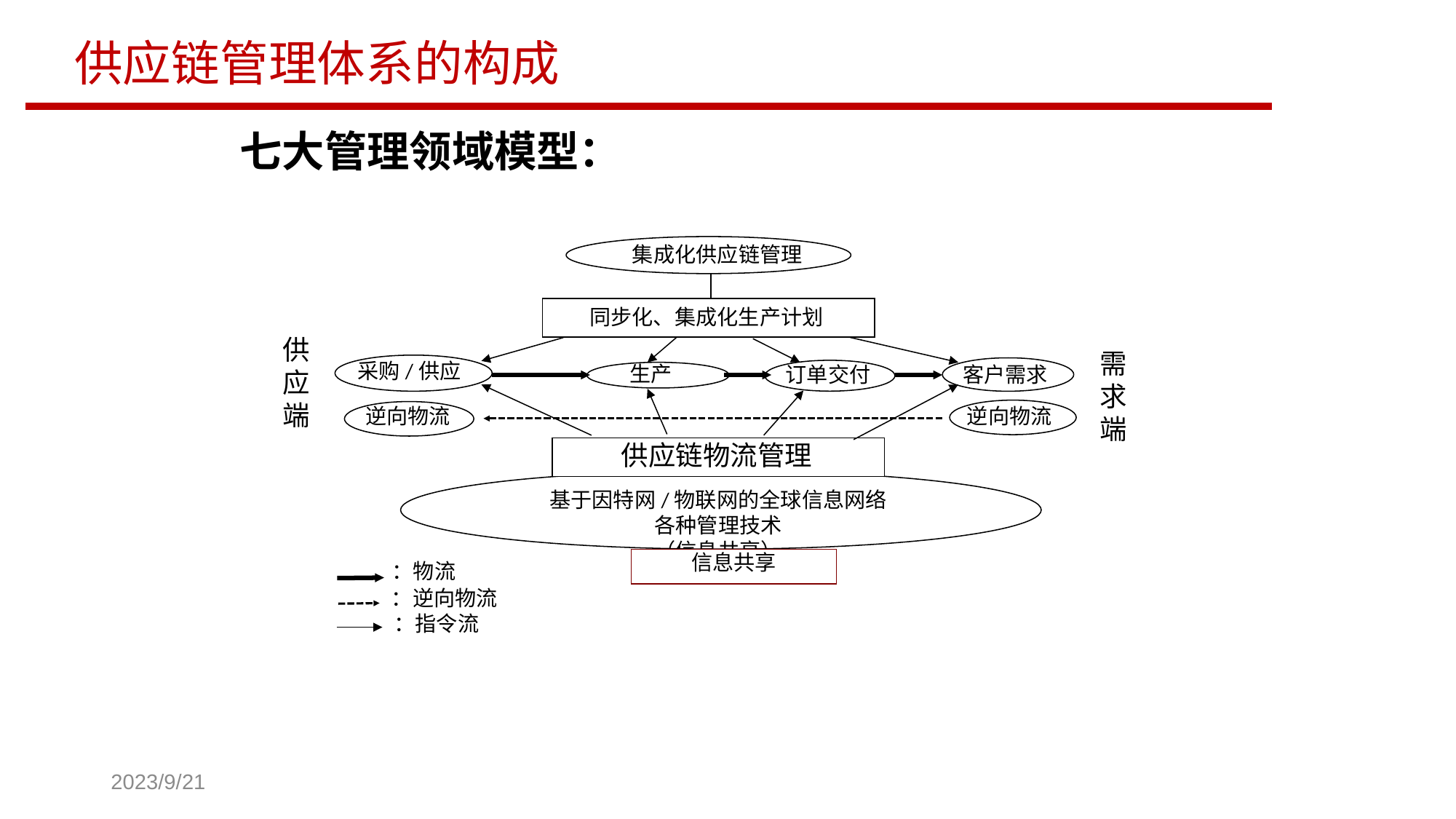

供应链管理体系的构成
七大管理领域模型：

集成化供应链管理

同步化、集成化生产计划
供应端
需求端

采购/供应

生产
订单交付
客户需求

逆向物流
供应链物流管理

基于因特网/物联网的全球信息网络
各种管理技术
（信息共享）
信息共享

逆向物流
：物流
：逆向物流
：指令流
2023/9/21